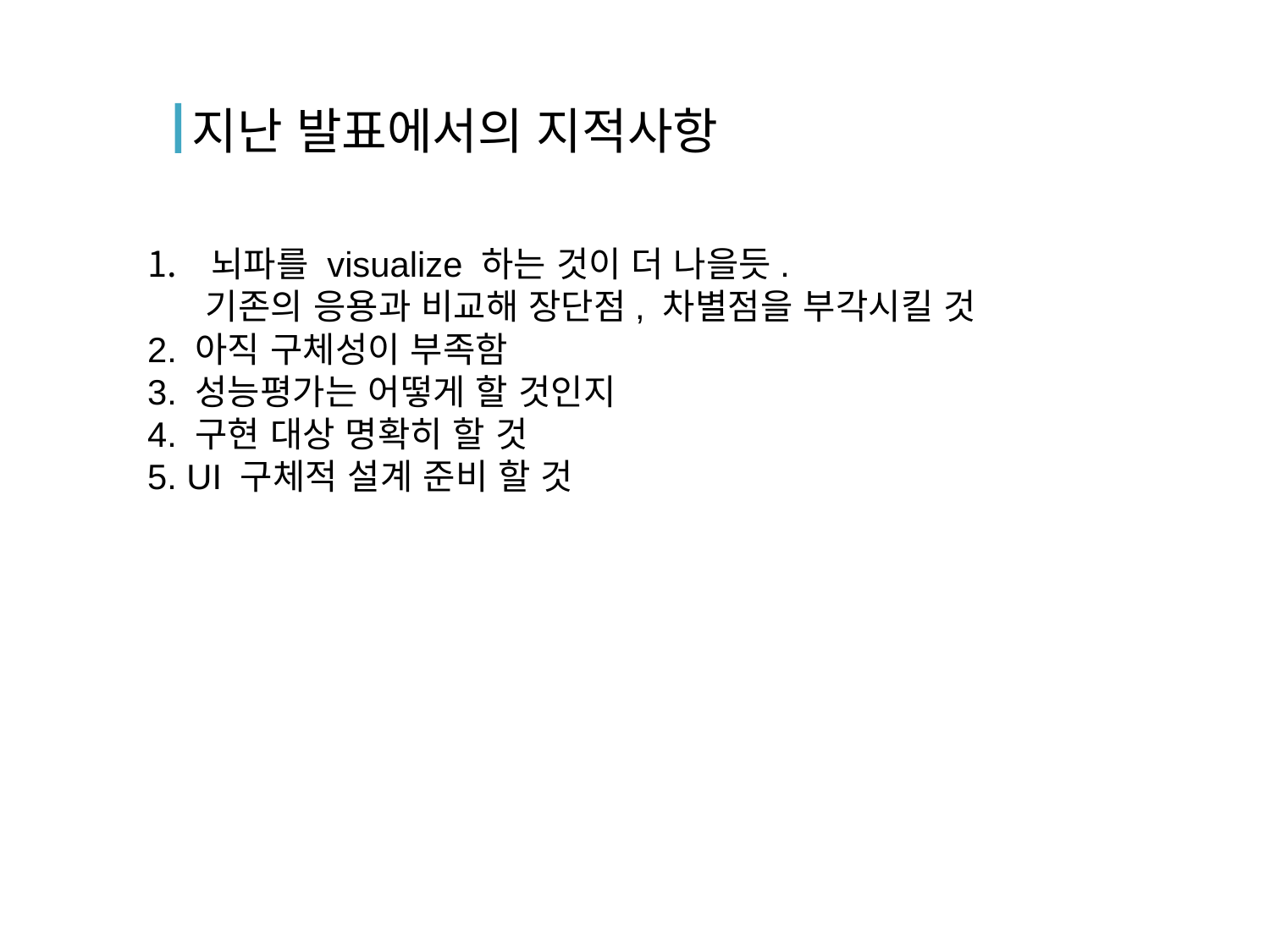

지난 발표에서의 지적사항

뇌파를 visualize 하는 것이 더 나을듯.
     기존의 응용과 비교해 장단점, 차별점을 부각시킬 것
2. 아직 구체성이 부족함
3. 성능평가는 어떻게 할 것인지
4. 구현 대상 명확히 할 것
5. UI 구체적 설계 준비 할 것